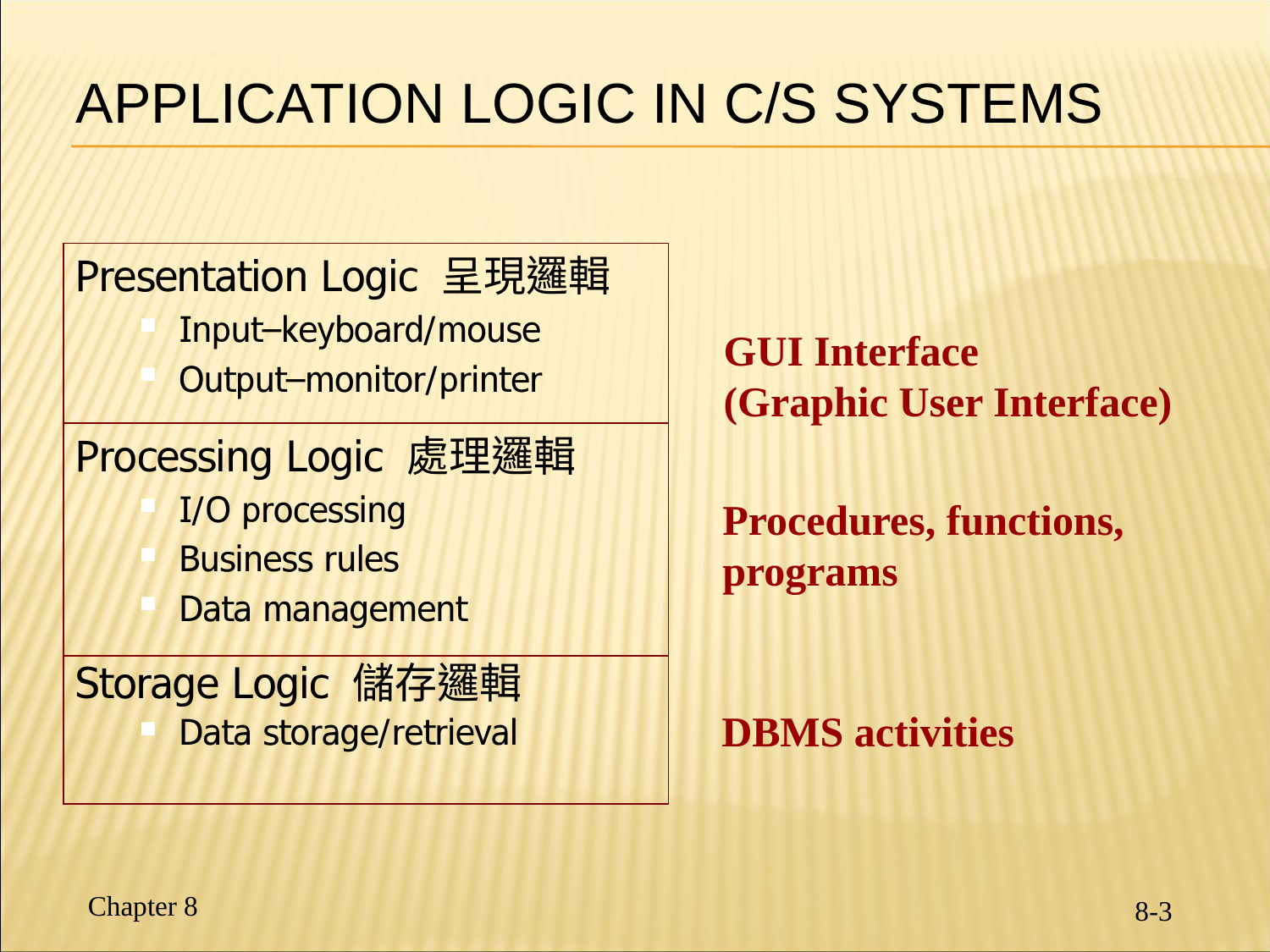

# Application Logic in C/S Systems
Presentation Logic 呈現邏輯
Input–keyboard/mouse
Output–monitor/printer
GUI Interface
(Graphic User Interface)
Processing Logic 處理邏輯
I/O processing
Business rules
Data management
Procedures, functions,
programs
Storage Logic 儲存邏輯
Data storage/retrieval
DBMS activities